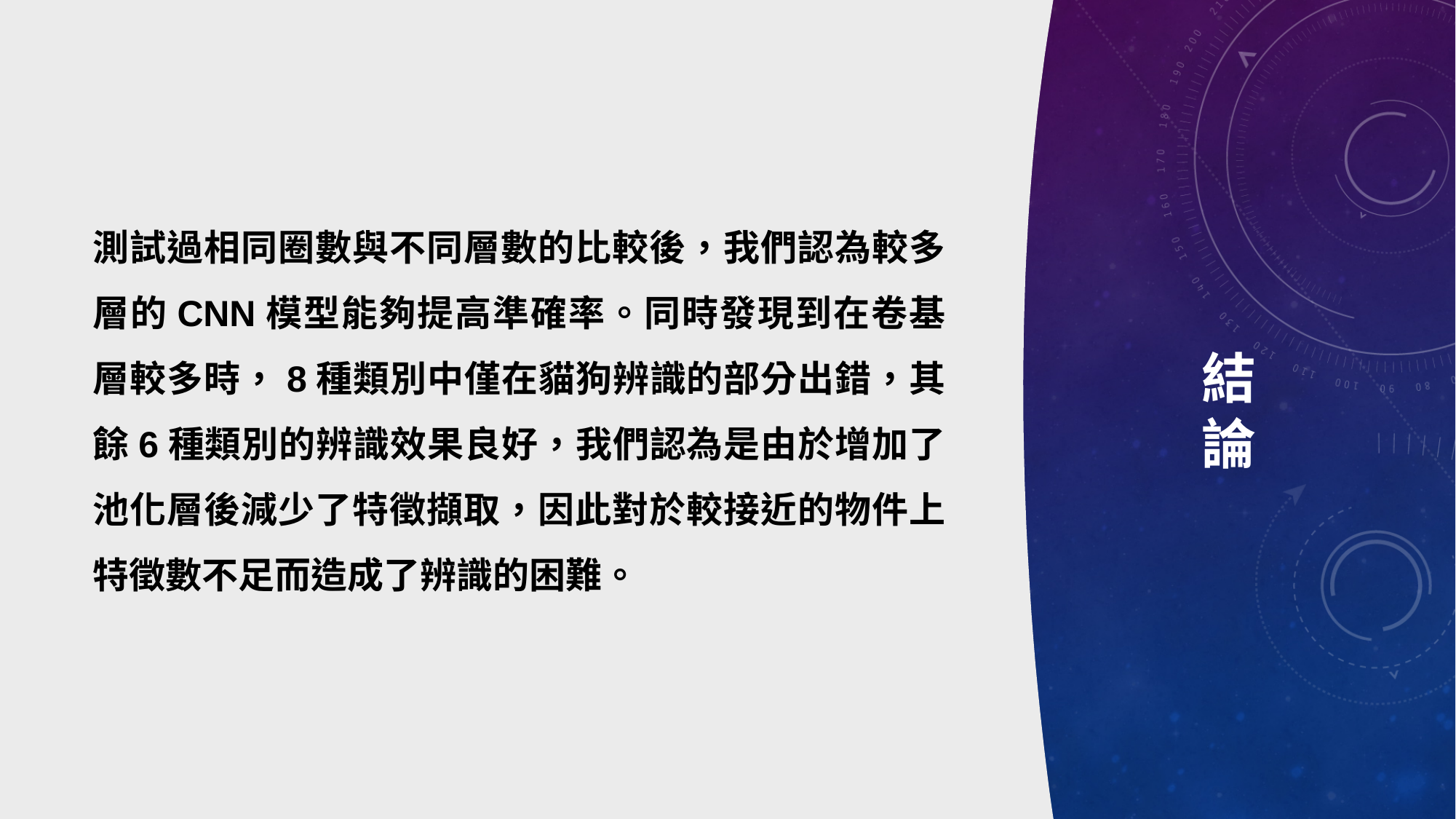

測試過相同圈數與不同層數的比較後，我們認為較多層的CNN模型能夠提高準確率。同時發現到在卷基層較多時，8種類別中僅在貓狗辨識的部分出錯，其餘6種類別的辨識效果良好，我們認為是由於增加了池化層後減少了特徵擷取，因此對於較接近的物件上特徵數不足而造成了辨識的困難。
# 結論